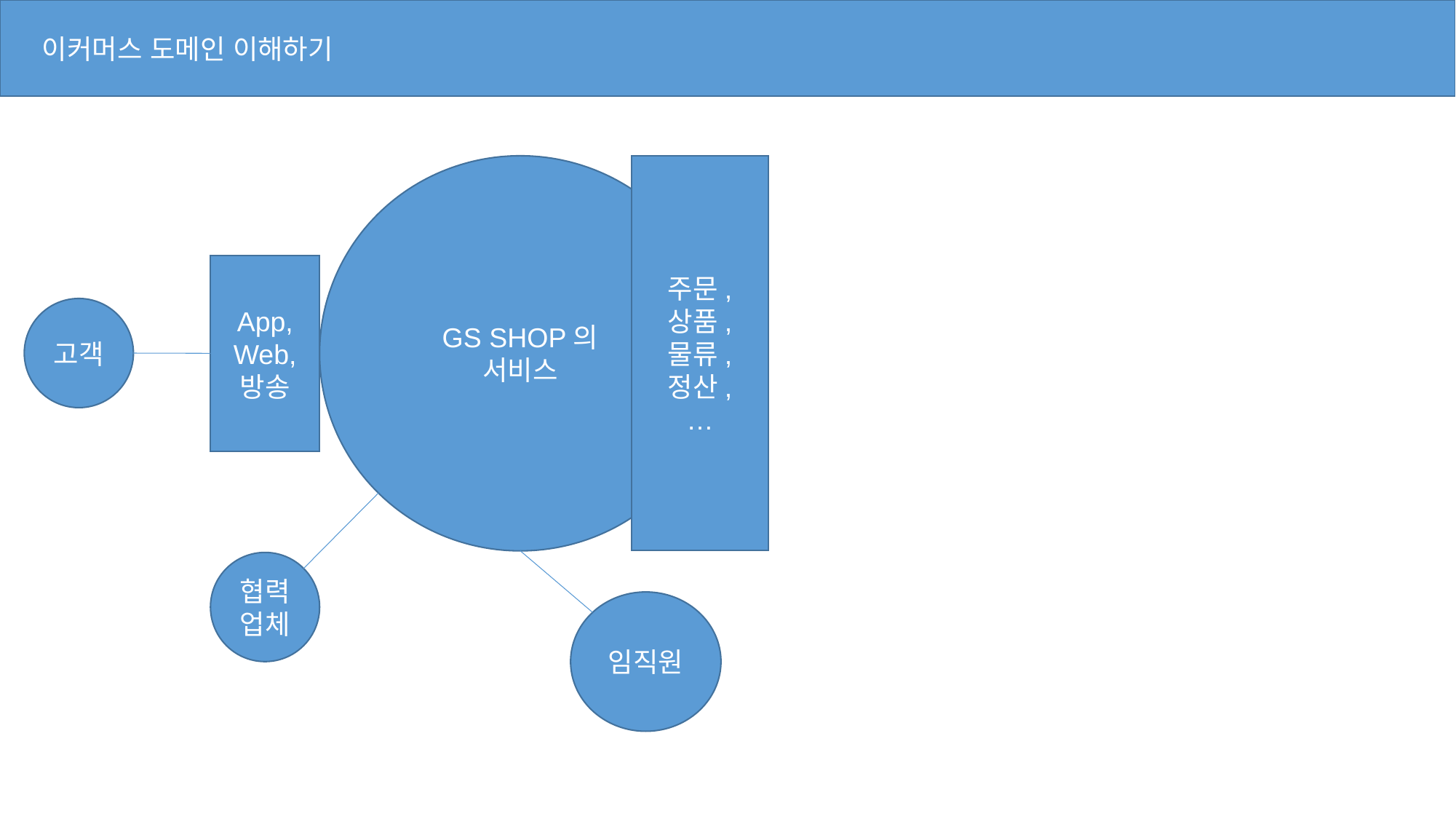

이커머스 도메인 이해하기
GS SHOP의
서비스
주문,
상품,
물류,
정산,
…
App,
Web,
방송
고객
협력업체
임직원